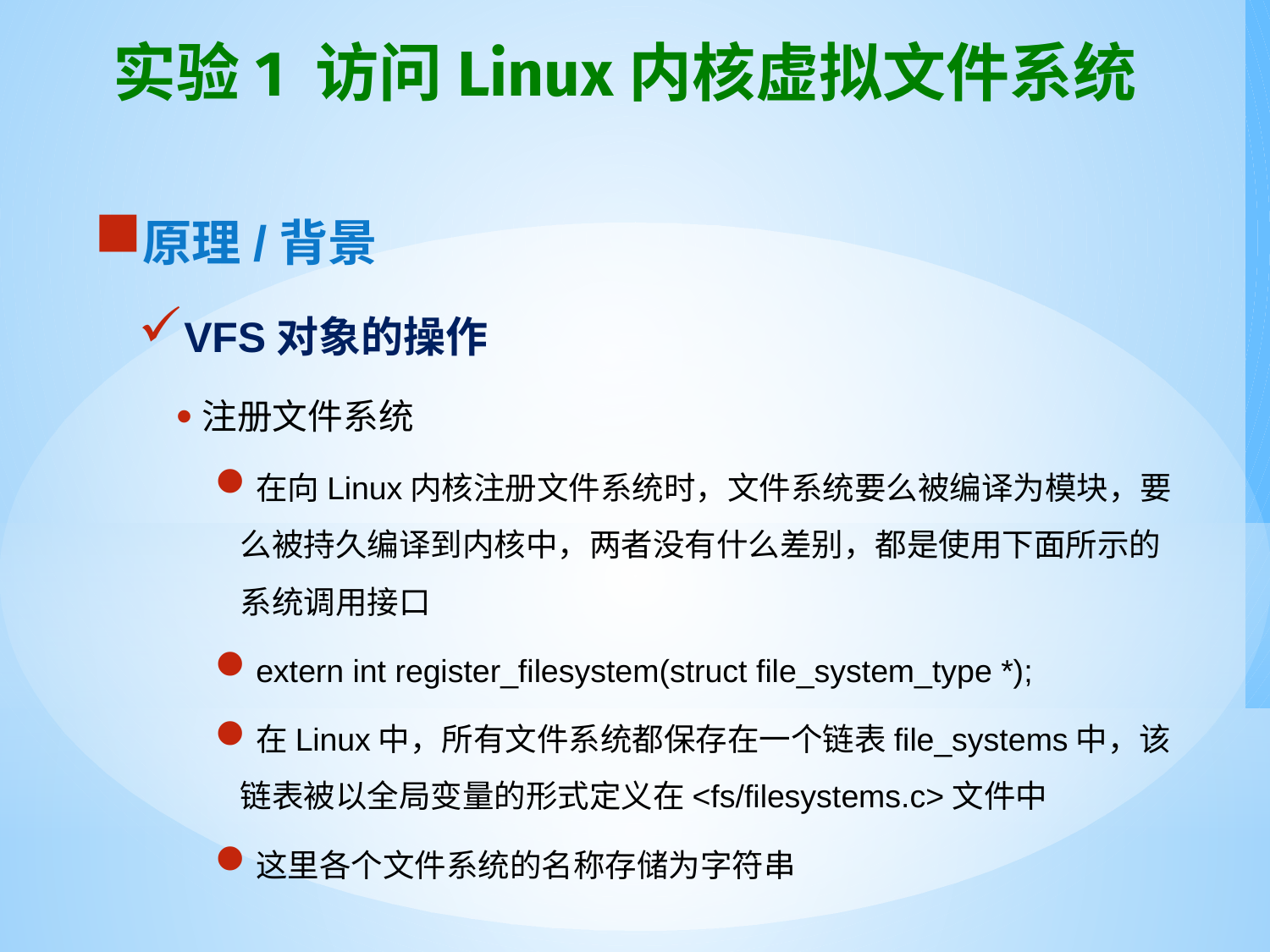

# 实验1 访问Linux内核虚拟文件系统
原理/背景
VFS对象的操作
注册文件系统
在向Linux内核注册文件系统时，文件系统要么被编译为模块，要么被持久编译到内核中，两者没有什么差别，都是使用下面所示的系统调用接口
extern int register_filesystem(struct file_system_type *);
在Linux中，所有文件系统都保存在一个链表file_systems中，该链表被以全局变量的形式定义在<fs/filesystems.c>文件中
这里各个文件系统的名称存储为字符串